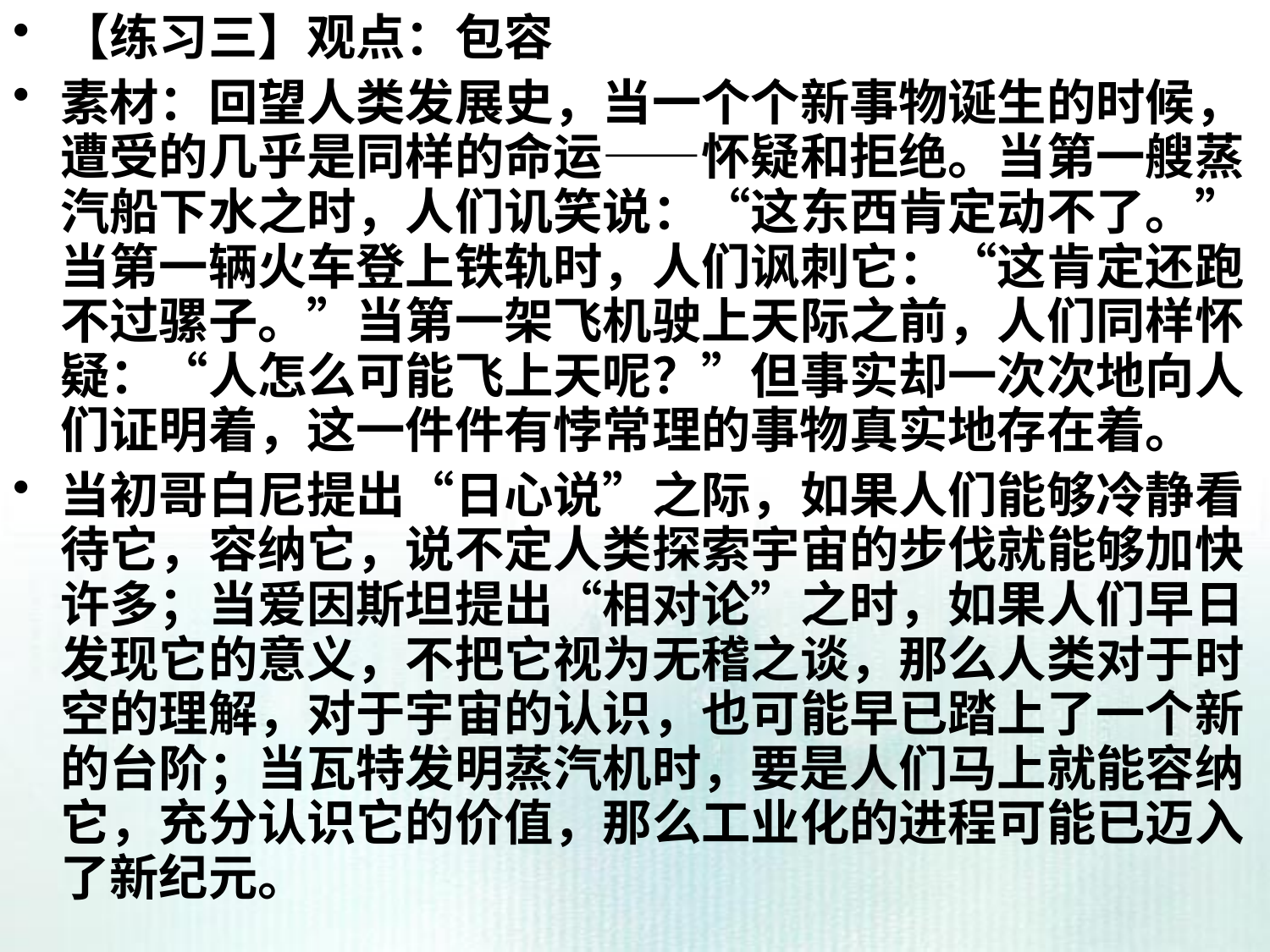

【练习三】观点：包容
素材：回望人类发展史，当一个个新事物诞生的时候，遭受的几乎是同样的命运——怀疑和拒绝。当第一艘蒸汽船下水之时，人们讥笑说：“这东西肯定动不了。”当第一辆火车登上铁轨时，人们讽刺它：“这肯定还跑不过骡子。”当第一架飞机驶上天际之前，人们同样怀疑：“人怎么可能飞上天呢？”但事实却一次次地向人们证明着，这一件件有悖常理的事物真实地存在着。
当初哥白尼提出“日心说”之际，如果人们能够冷静看待它，容纳它，说不定人类探索宇宙的步伐就能够加快许多；当爱因斯坦提出“相对论”之时，如果人们早日发现它的意义，不把它视为无稽之谈，那么人类对于时空的理解，对于宇宙的认识，也可能早已踏上了一个新的台阶；当瓦特发明蒸汽机时，要是人们马上就能容纳它，充分认识它的价值，那么工业化的进程可能已迈入了新纪元。

#